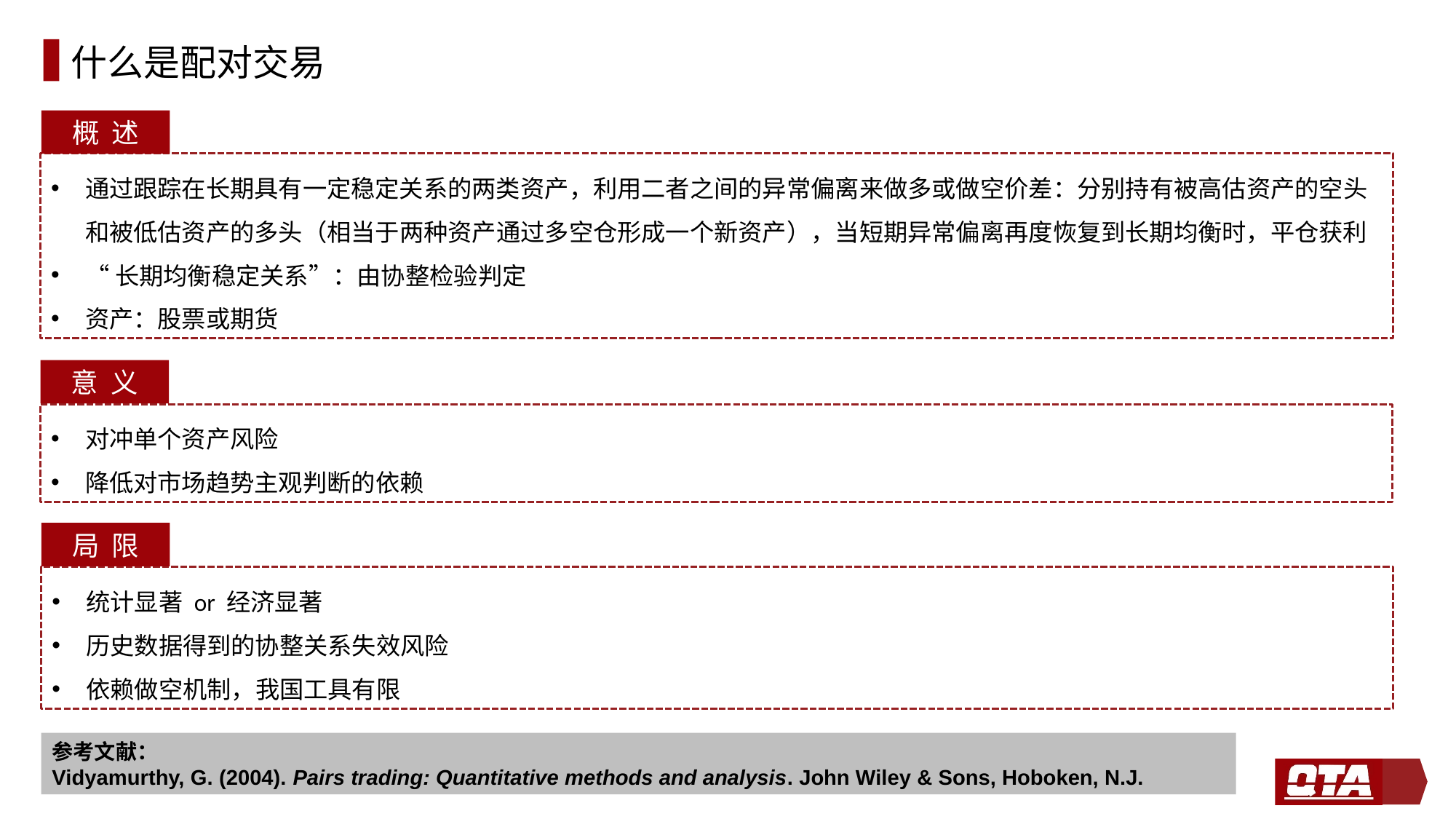

# 什么是配对交易
概  述
通过跟踪在长期具有一定稳定关系的两类资产，利用二者之间的异常偏离来做多或做空价差：分别持有被高估资产的空头和被低估资产的多头（相当于两种资产通过多空仓形成一个新资产），当短期异常偏离再度恢复到长期均衡时，平仓获利
“长期均衡稳定关系”：由协整检验判定
资产：股票或期货
意  义
对冲单个资产风险
降低对市场趋势主观判断的依赖
局  限
统计显著 or 经济显著
历史数据得到的协整关系失效风险
依赖做空机制，我国工具有限
参考文献：
Vidyamurthy, G. (2004). Pairs trading: Quantitative methods and analysis. John Wiley & Sons, Hoboken, N.J.